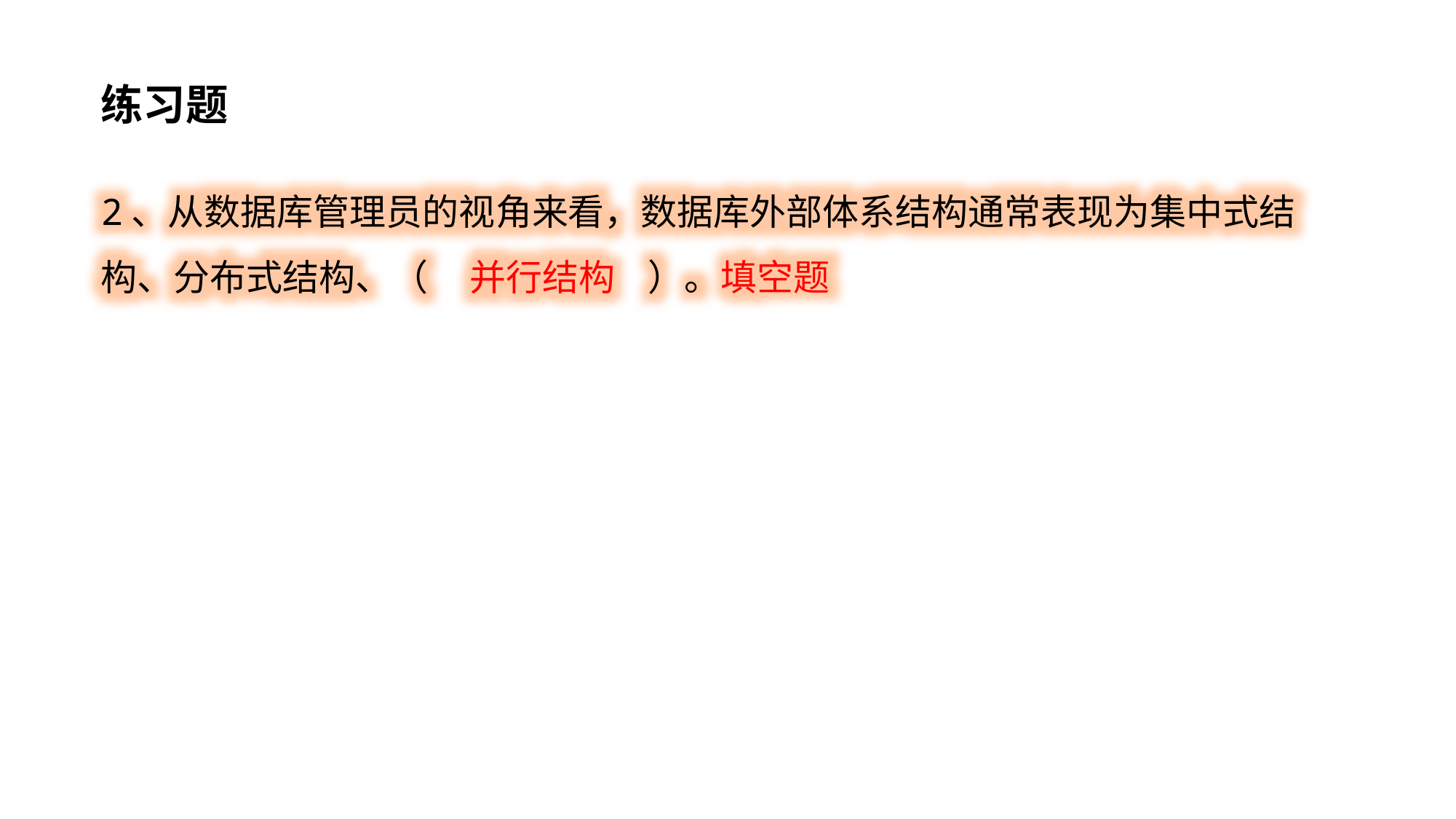

练习题
2、从数据库管理员的视角来看，数据库外部体系结构通常表现为集中式结构、分布式结构、（     并行结构    ）。填空题